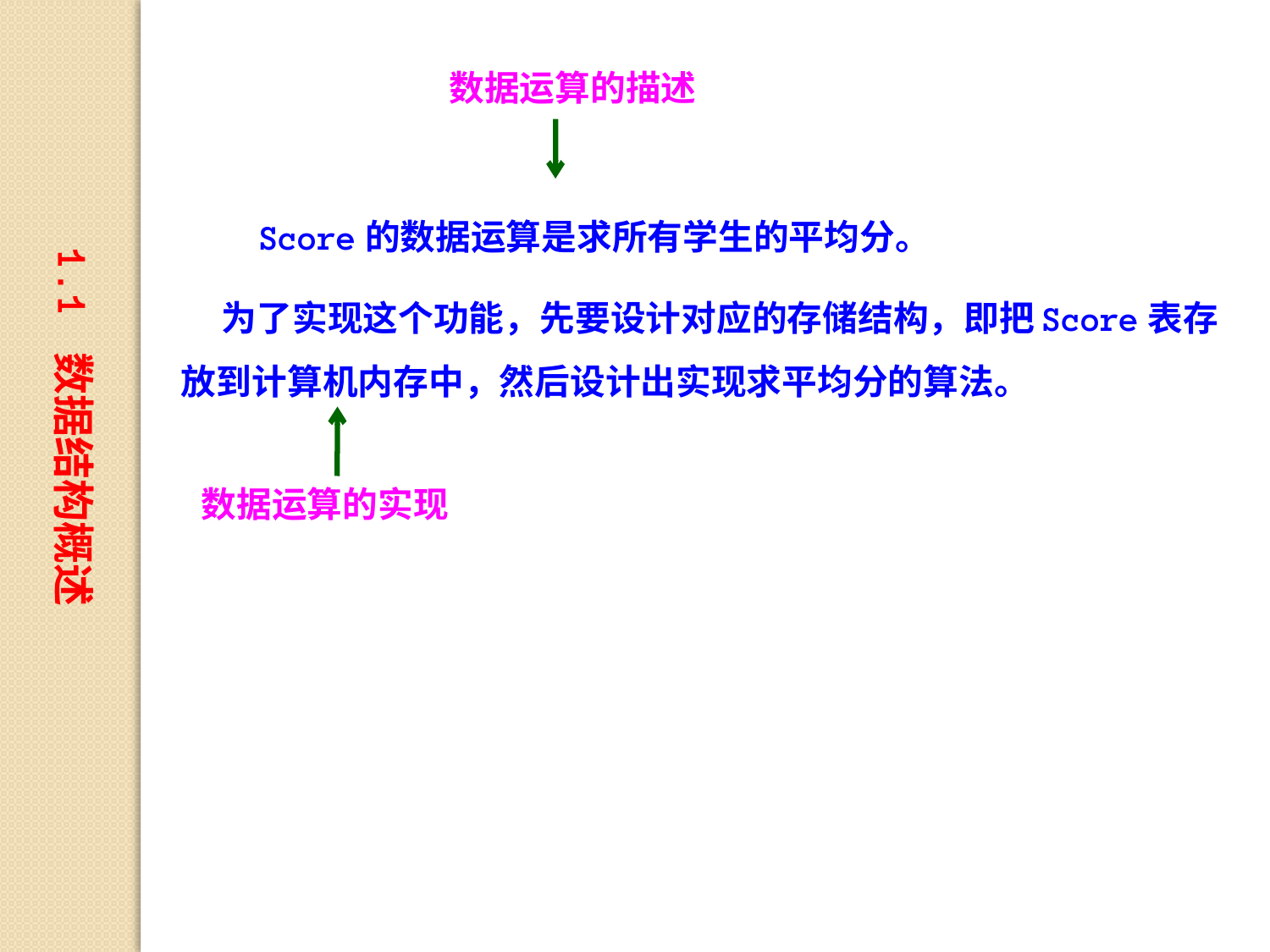

数据运算的描述
　　Score的数据运算是求所有学生的平均分。
    为了实现这个功能，先要设计对应的存储结构，即把Score表存放到计算机内存中，然后设计出实现求平均分的算法。
1.1 数据结构概述
数据运算的实现